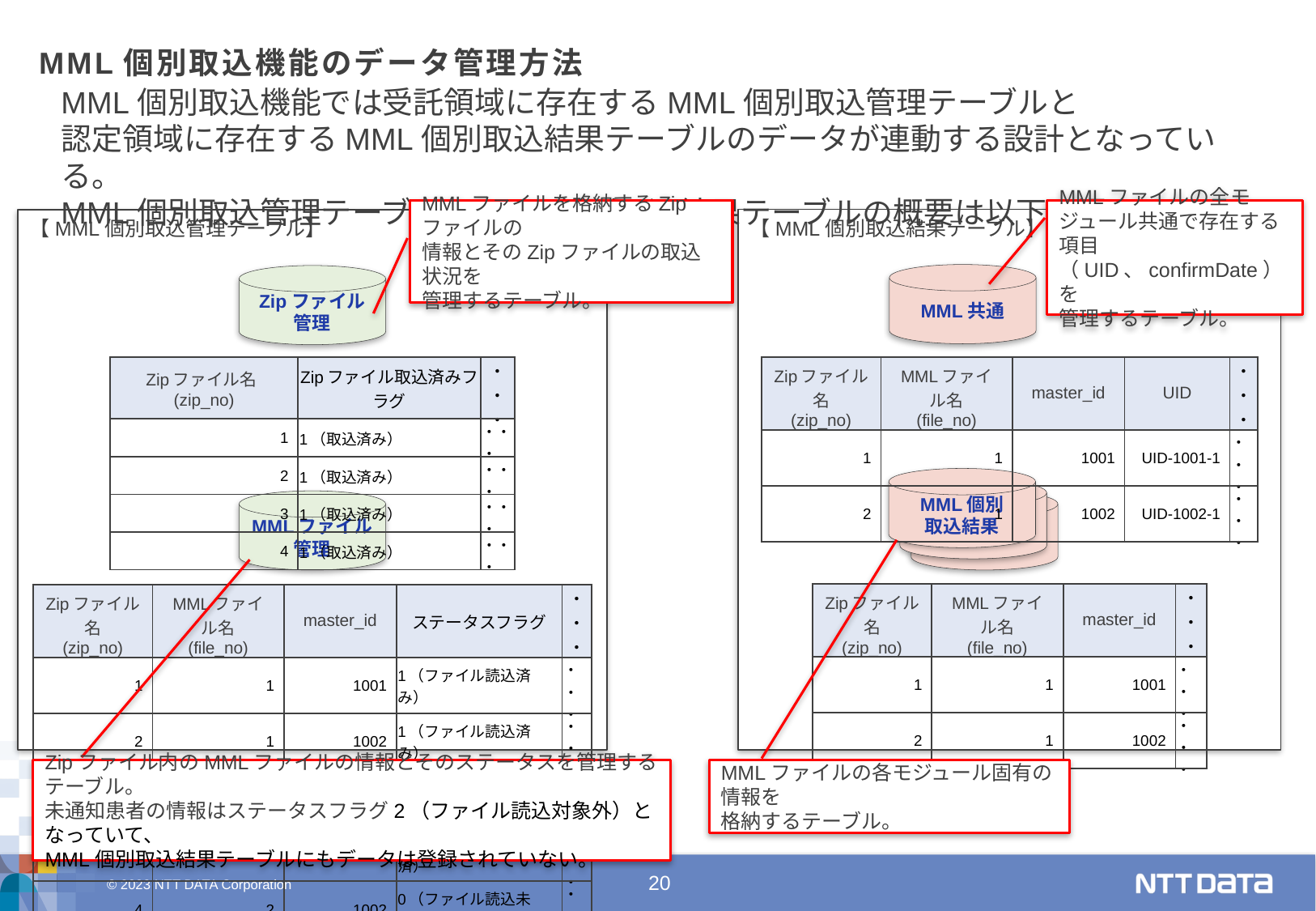

# MML個別取込機能のデータ管理方法
MML個別取込機能では受託領域に存在するMML個別取込管理テーブルと
認定領域に存在するMML個別取込結果テーブルのデータが連動する設計となっている。
MML個別取込管理テーブルとMML個別取込結果テーブルの概要は以下の通り。
MMLファイルの全モジュール共通で存在する項目
（UID、confirmDate）を
管理するテーブル。
MMLファイルを格納するZipファイルの
情報とそのZipファイルの取込状況を
管理するテーブル。

【MML個別取込結果テーブル】

【MML個別取込管理テーブル】
MML共通
Zipファイル
管理
| Zipファイル名(zip\_no) | Zipファイル取込済みフラグ | ・・・ |
| --- | --- | --- |
| 1 | 1（取込済み） | ・・・ |
| 2 | 1（取込済み） | ・・・ |
| 3 | 1（取込済み） | ・・・ |
| 4 | 1（取込済み） | ・・・ |
| Zipファイル名 (zip\_no) | MMLファイル名 (file\_no) | master\_id | UID | ・・・ |
| --- | --- | --- | --- | --- |
| 1 | 1 | 1001 | UID-1001-1 | ・・・ |
| 2 | 1 | 1002 | UID-1002-1 | ・・・ |
MML個別
取込結果

MMLファイル
管理
| Zipファイル名 (zip\_no) | MMLファイル名 (file\_no) | master\_id | ・・・ |
| --- | --- | --- | --- |
| 1 | 1 | 1001 | ・・・ |
| 2 | 1 | 1002 | ・・・ |
| Zipファイル名 (zip\_no) | MMLファイル名 (file\_no) | master\_id | ステータスフラグ | ・・・ |
| --- | --- | --- | --- | --- |
| 1 | 1 | 1001 | 1（ファイル読込済み） | ・・・ |
| 2 | 1 | 1002 | 1（ファイル読込済み） | ・・・ |
| 3 | 1 | 1003 | 2（ファイル読込対象外） | ・・・ |
| 4 | 1 | 1001 | 0（ファイル読込未済） | ・・・ |
| 4 | 2 | 1002 | 0（ファイル読込未済） | ・・・ |
Zipファイル内のMMLファイルの情報とそのステータスを管理するテーブル。
未通知患者の情報はステータスフラグ2（ファイル読込対象外）となっていて、
MML個別取込結果テーブルにもデータは登録されていない。
MMLファイルの各モジュール固有の情報を
格納するテーブル。